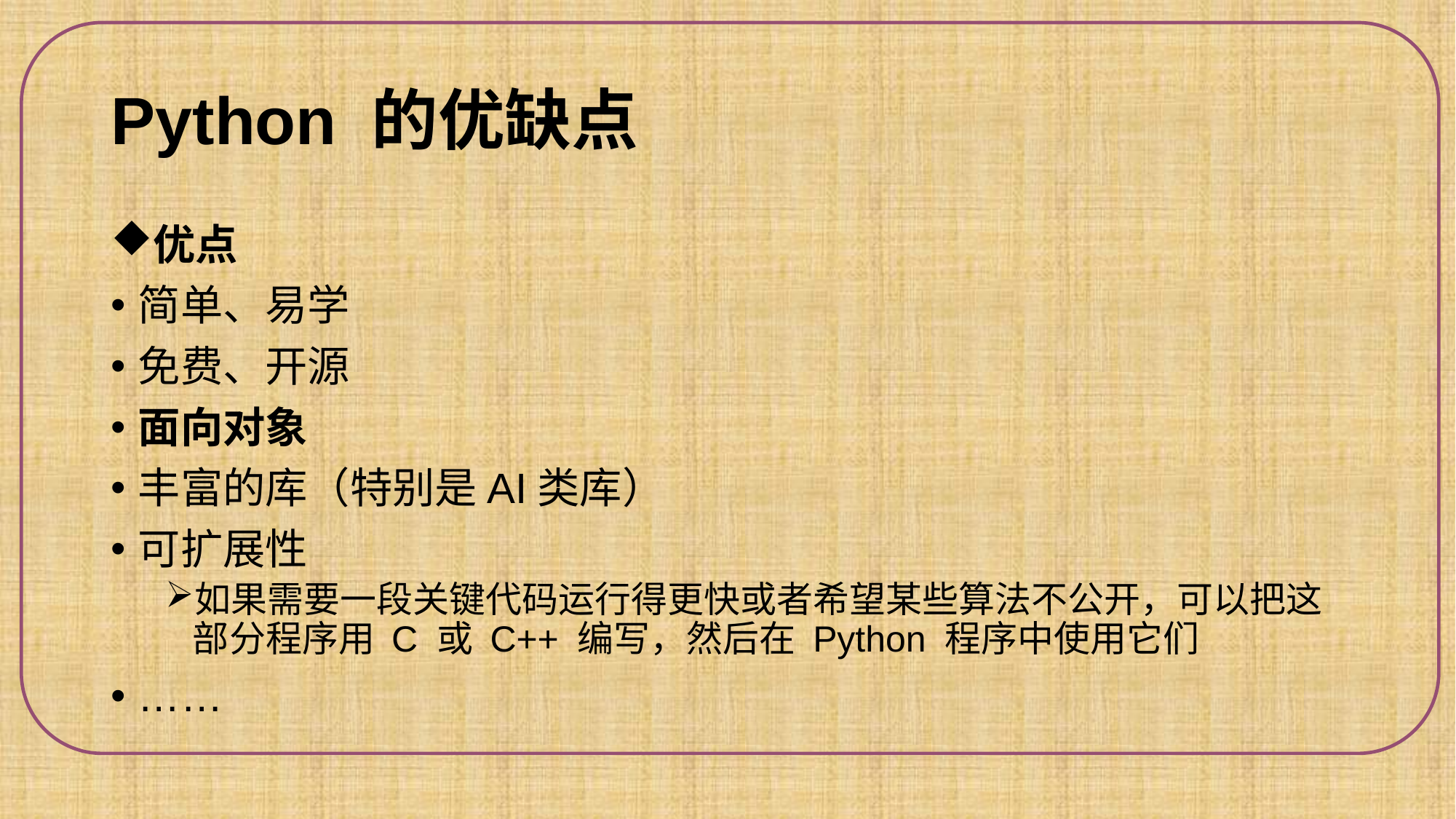

# Python 的优缺点
优点
简单、易学
免费、开源
面向对象
丰富的库（特别是AI类库）
可扩展性
如果需要一段关键代码运行得更快或者希望某些算法不公开，可以把这部分程序用 C 或 C++ 编写，然后在 Python 程序中使用它们
……